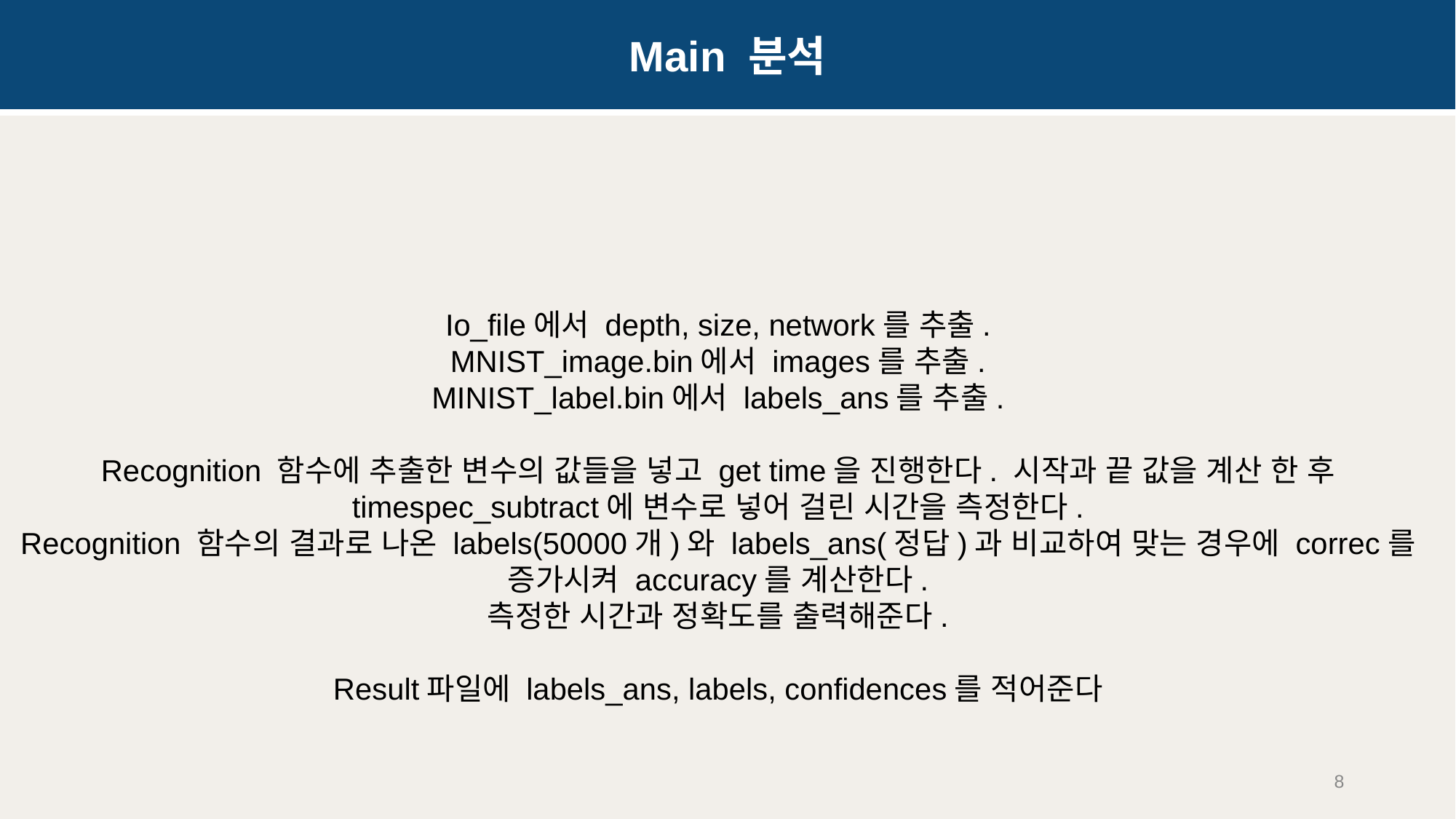

Main 분석
Io_file에서 depth, size, network를 추출.
MNIST_image.bin에서 images를 추출.
MINIST_label.bin에서 labels_ans를 추출.

Recognition 함수에 추출한 변수의 값들을 넣고 get time을 진행한다. 시작과 끝 값을 계산 한 후 timespec_subtract에 변수로 넣어 걸린 시간을 측정한다.
Recognition 함수의 결과로 나온 labels(50000개)와 labels_ans(정답)과 비교하여 맞는 경우에 correc를 증가시켜 accuracy를 계산한다.
측정한 시간과 정확도를 출력해준다.

Result파일에 labels_ans, labels, confidences를 적어준다

8